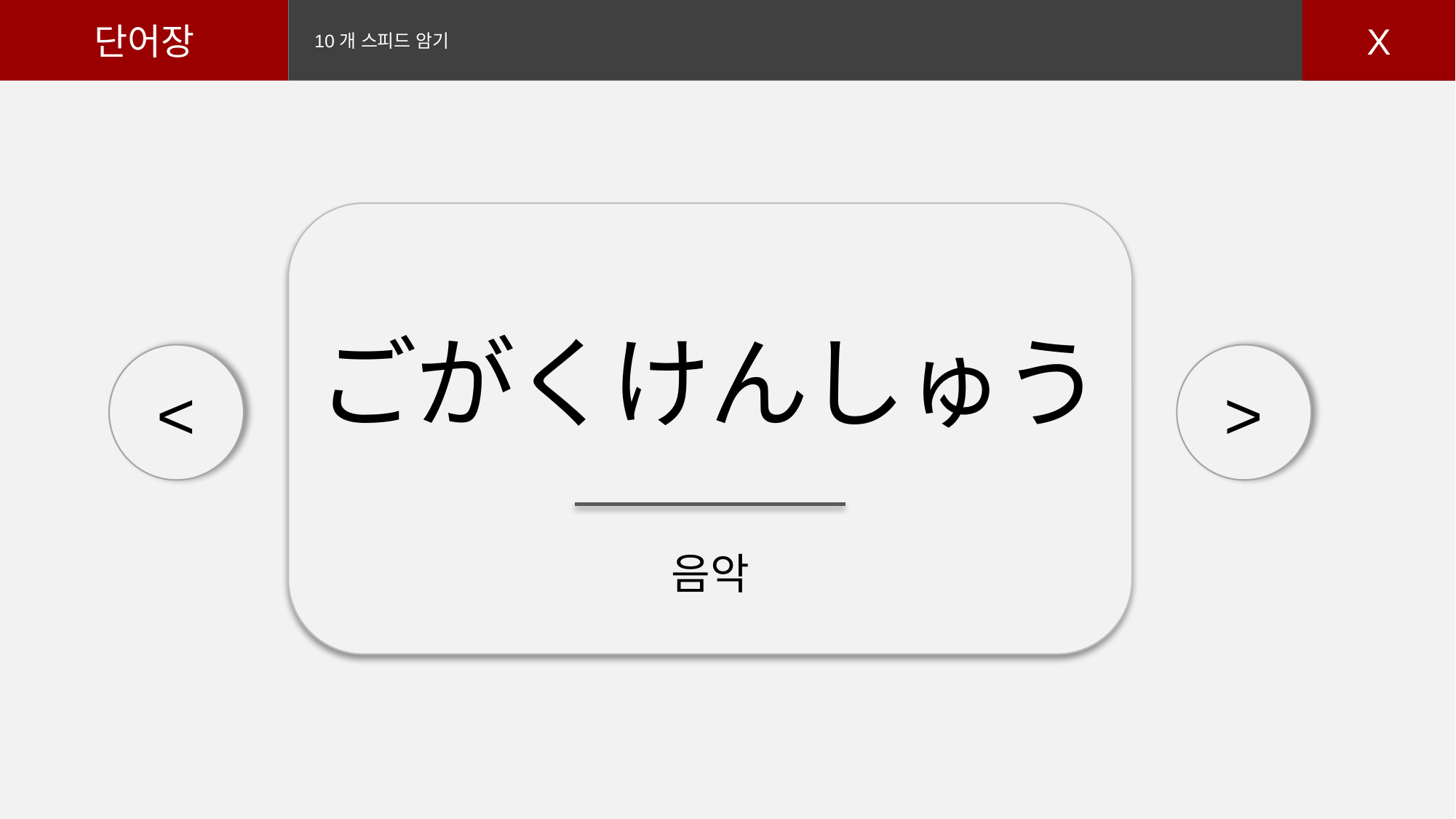

단어장
   10개 스피드 암기
X

ごがくけんしゅう
<
>
음악